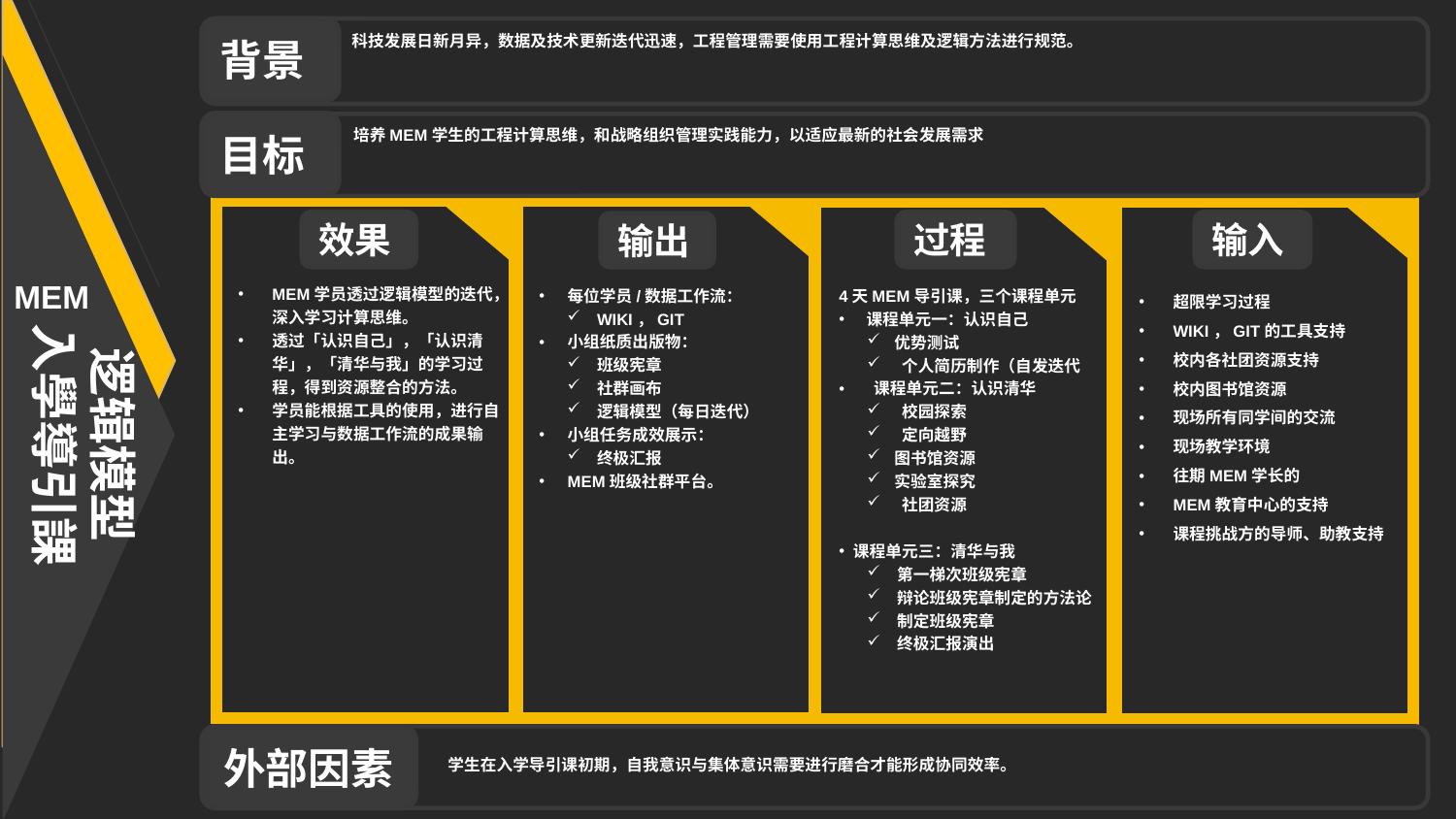

背景
目标

外部因素
科技发展日新月异，数据及技术更新迭代迅速，工程管理需要使用工程计算思维及逻辑方法进行规范。
培养MEM学生的工程计算思维，和战略组织管理实践能力，以适应最新的社会发展需求
逻辑模型
入學導引課
效果
过程
输入
输出
MEM
MEM学员透过逻辑模型的迭代，深入学习计算思维。
透过「认识自己」，「认识清华」，「清华与我」的学习过程，得到资源整合的方法。
学员能根据工具的使用，进行自主学习与数据工作流的成果输出。
超限学习过程
WIKI，GIT的工具支持
校内各社团资源支持
校内图书馆资源
现场所有同学间的交流
现场教学环境
往期MEM学长的
MEM教育中心的支持
课程挑战方的导师、助教支持

每位学员/数据工作流：
WIKI，GIT
小组纸质出版物：
班级宪章
社群画布
逻辑模型（每日迭代）
小组任务成效展示：
终极汇报
MEM班级社群平台。
4天MEM导引课，三个课程单元
课程单元一：认识自己
优势测试
 个人简历制作（自发迭代
 课程单元二：认识清华
 校园探索
 定向越野
图书馆资源
实验室探究
 社团资源

课程单元三：清华与我
第一梯次班级宪章
辩论班级宪章制定的方法论
制定班级宪章
终极汇报演出

 学生在入学导引课初期，自我意识与集体意识需要进行磨合才能形成协同效率。